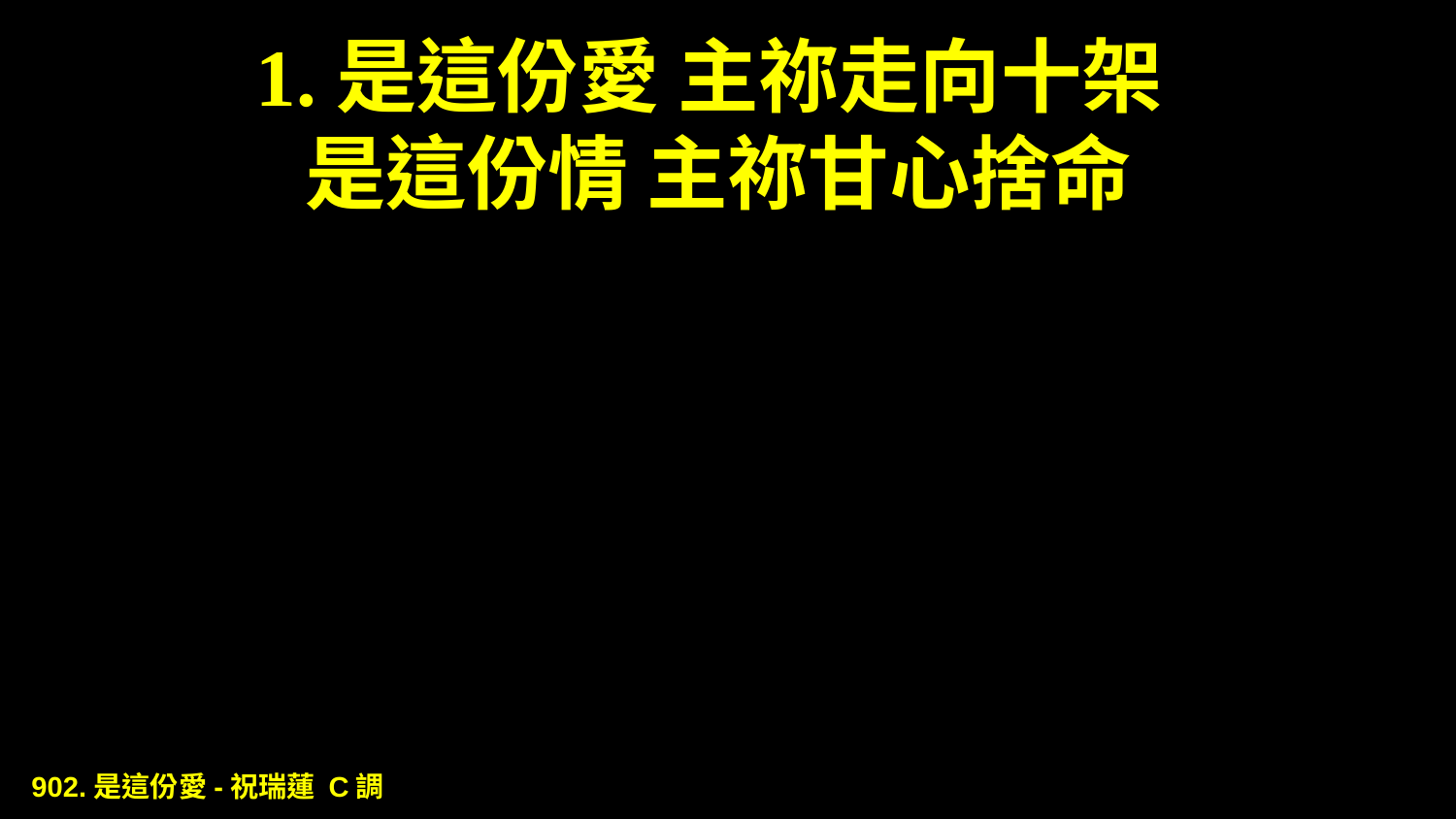

# 1.是這份愛 主祢走向十架 是這份情 主祢甘心捨命
902.是這份愛-祝瑞蓮 C調